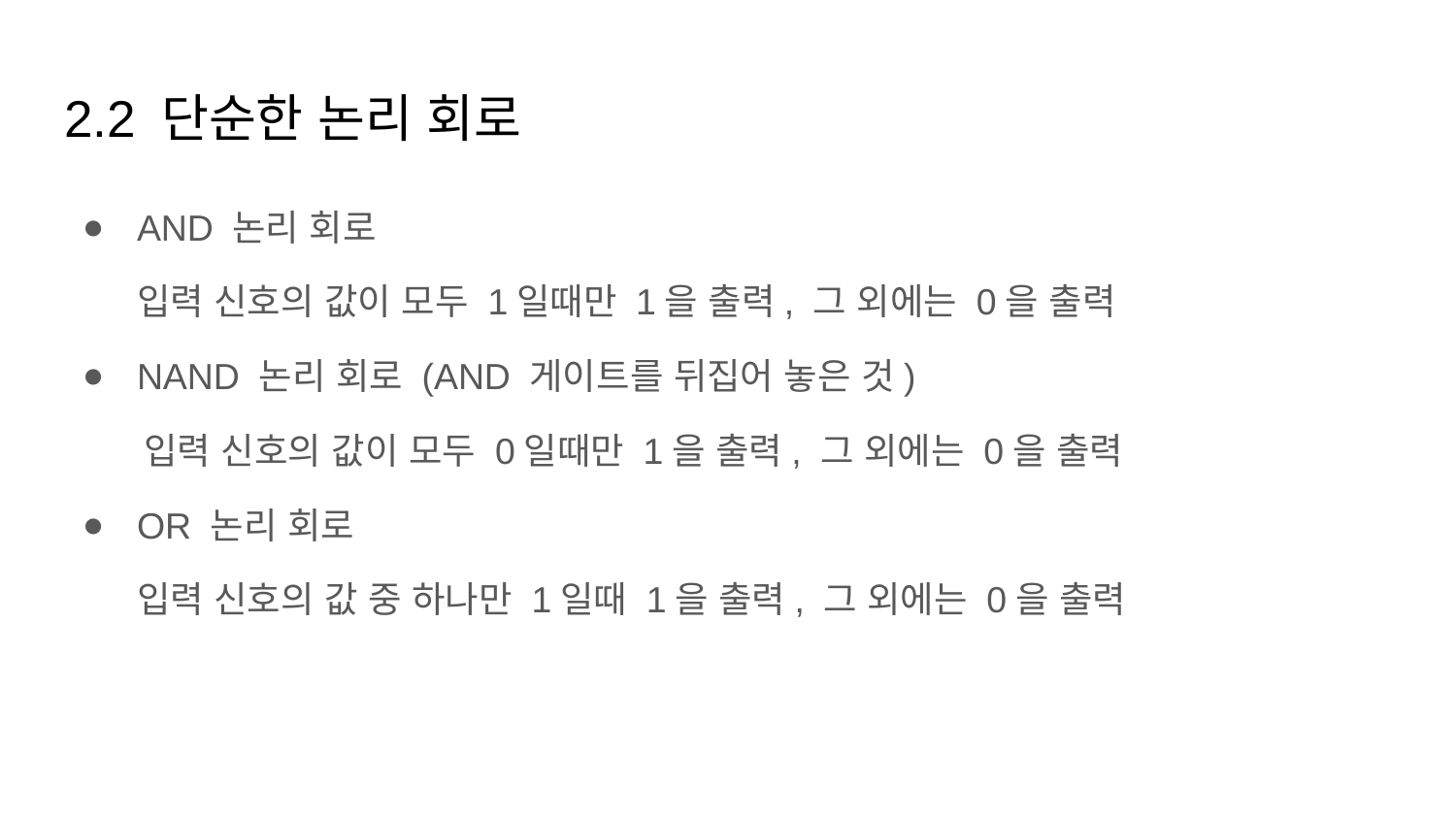

# 2.2 단순한 논리 회로
AND 논리 회로
입력 신호의 값이 모두 1일때만 1을 출력, 그 외에는 0을 출력
NAND 논리 회로 (AND 게이트를 뒤집어 놓은 것)
       입력 신호의 값이 모두 0일때만 1을 출력, 그 외에는 0을 출력
OR 논리 회로
입력 신호의 값 중 하나만 1일때 1을 출력, 그 외에는 0을 출력